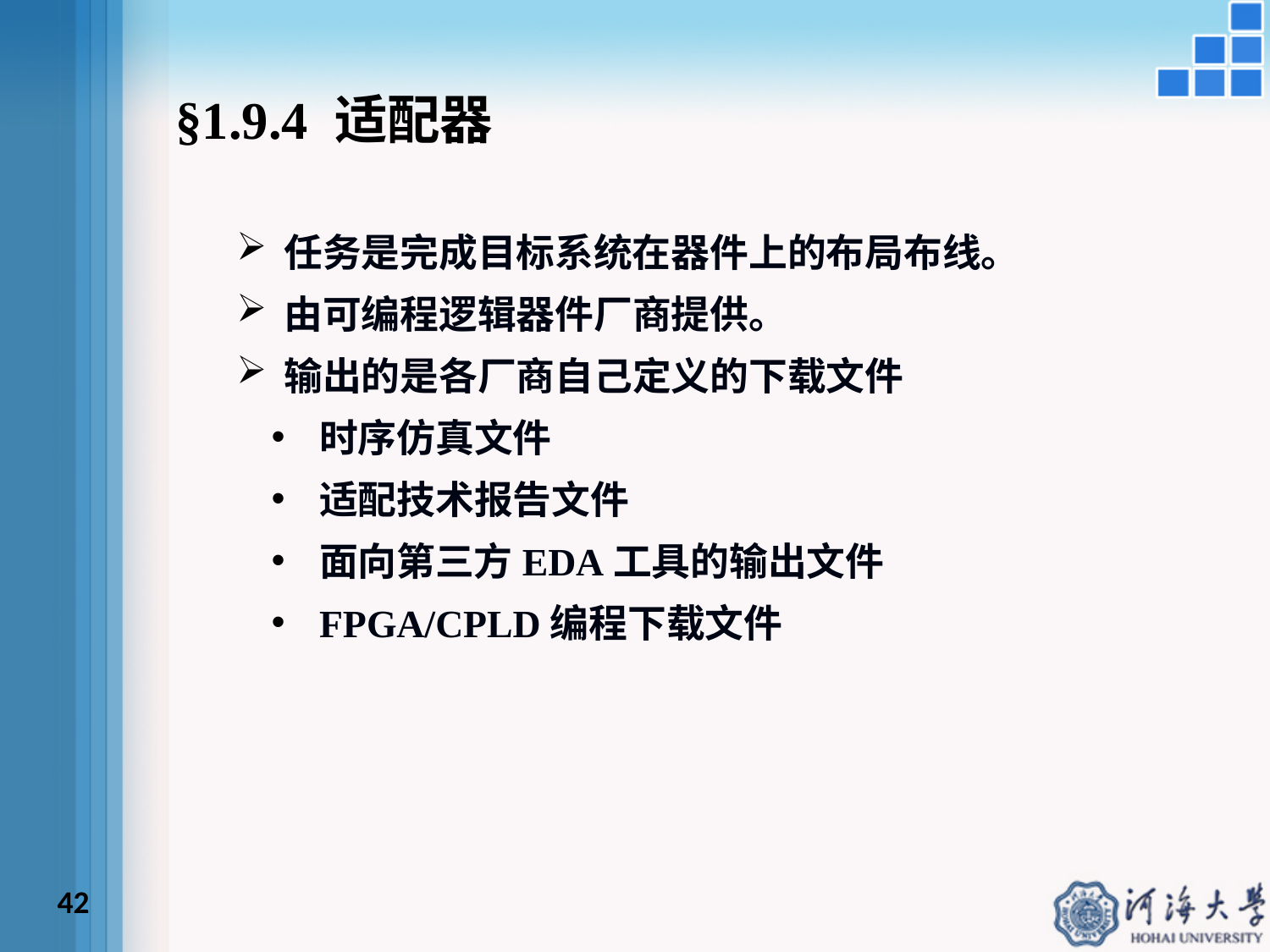

§1.9.4 适配器
任务是完成目标系统在器件上的布局布线。
由可编程逻辑器件厂商提供。
输出的是各厂商自己定义的下载文件
时序仿真文件
适配技术报告文件
面向第三方EDA工具的输出文件
FPGA/CPLD编程下载文件
42